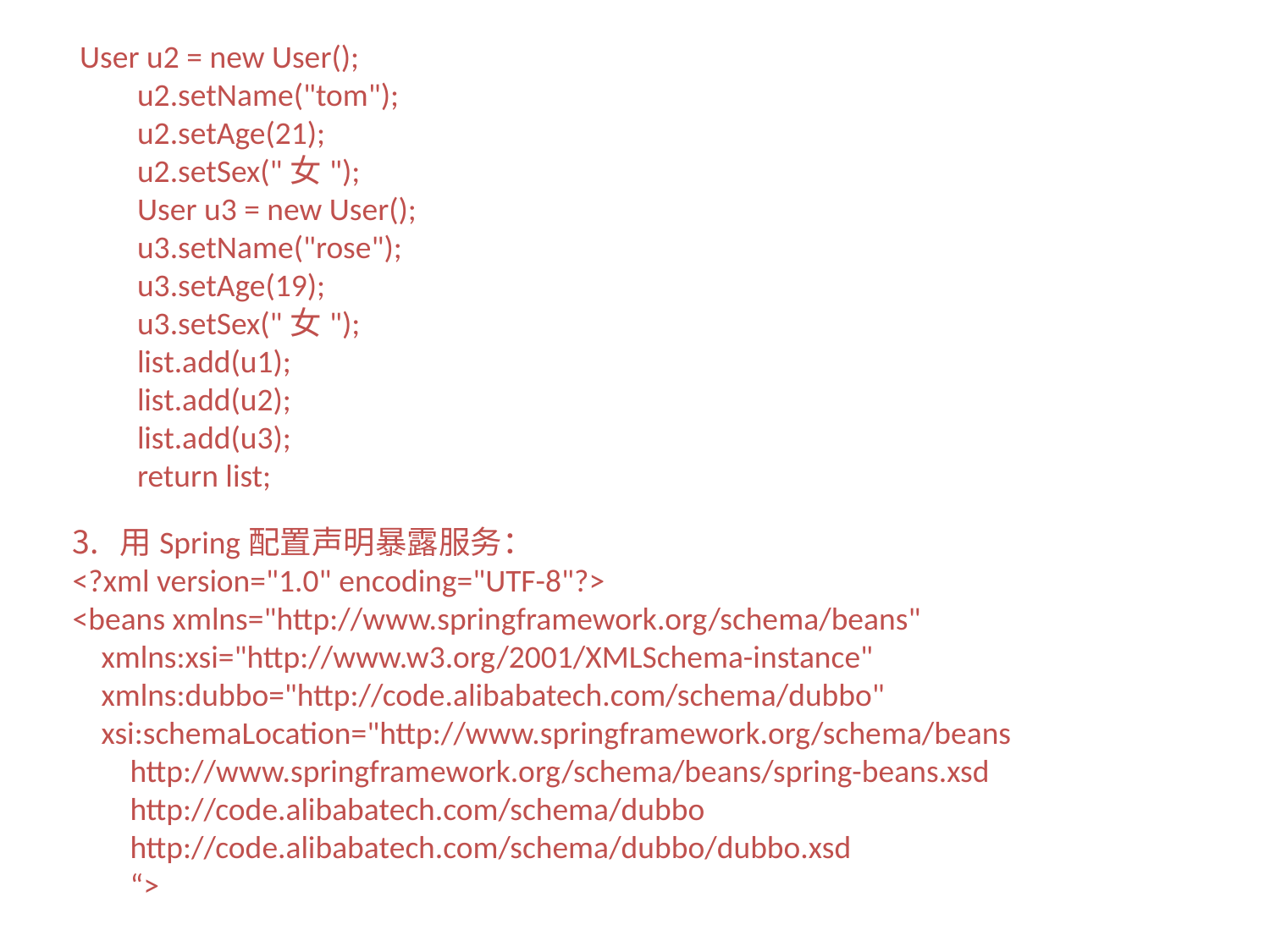

User u2 = new User();
         u2.setName("tom");
         u2.setAge(21);
         u2.setSex("女");
         User u3 = new User();
         u3.setName("rose");
         u3.setAge(19);
         u3.setSex("女");
         list.add(u1);
         list.add(u2);
         list.add(u3);
         return list;
用Spring配置声明暴露服务：
<?xml version="1.0" encoding="UTF-8"?>
<beans xmlns="http://www.springframework.org/schema/beans"
    xmlns:xsi="http://www.w3.org/2001/XMLSchema-instance"
    xmlns:dubbo="http://code.alibabatech.com/schema/dubbo"
    xsi:schemaLocation="http://www.springframework.org/schema/beans
        http://www.springframework.org/schema/beans/spring-beans.xsd
        http://code.alibabatech.com/schema/dubbo
        http://code.alibabatech.com/schema/dubbo/dubbo.xsd
        “>